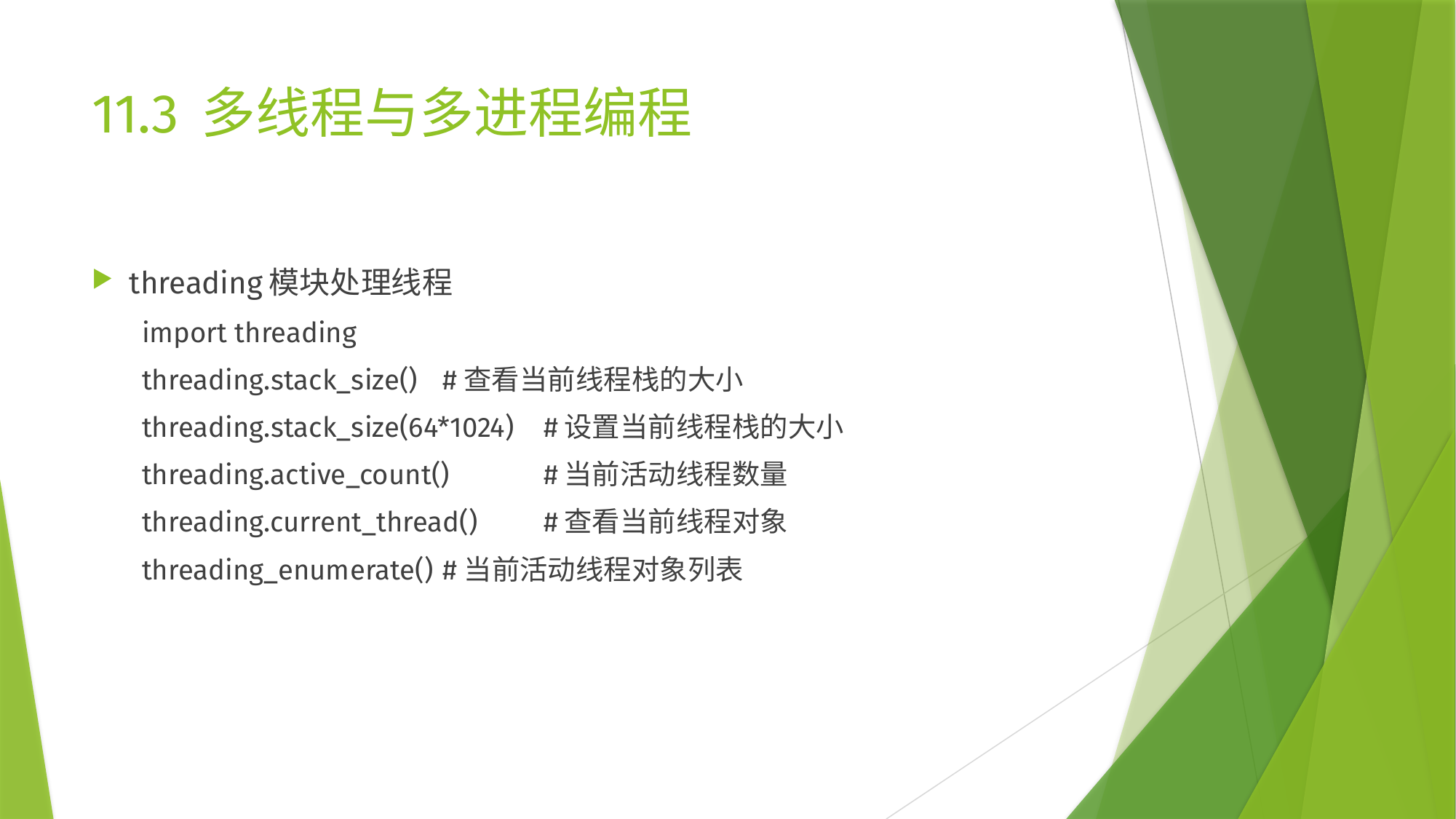

# 11.3	多线程与多进程编程
threading模块处理线程
import threading
threading.stack_size()					#查看当前线程栈的大小
threading.stack_size(64*1024)			#设置当前线程栈的大小
threading.active_count()				#当前活动线程数量
threading.current_thread()				#查看当前线程对象
threading_enumerate()					#当前活动线程对象列表